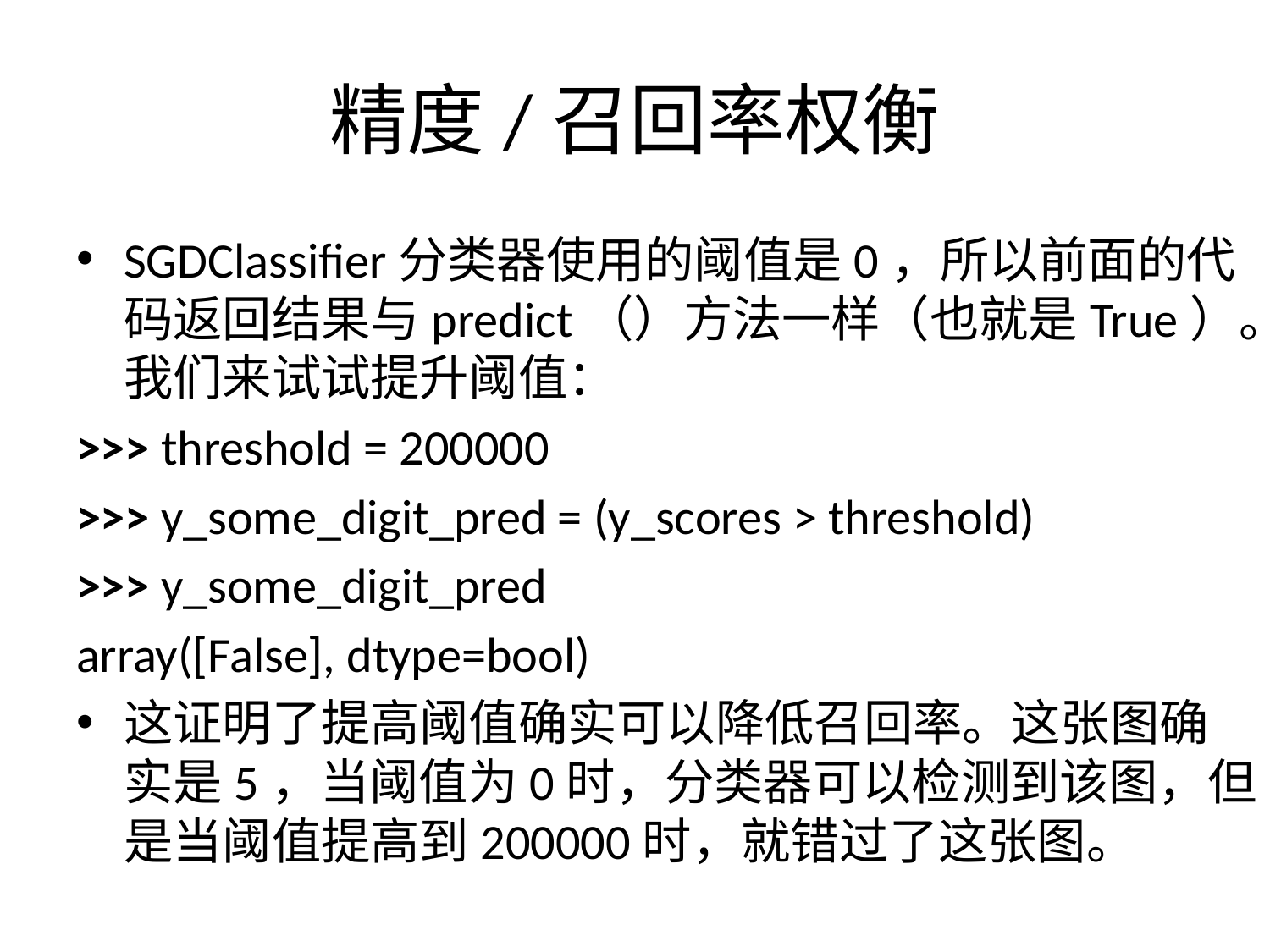

# 精度/召回率权衡
SGDClassifier分类器使用的阈值是0，所以前面的代码返回结果与predict（）方法一样（也就是True）。我们来试试提升阈值：
>>> threshold = 200000
>>> y_some_digit_pred = (y_scores > threshold)
>>> y_some_digit_pred
array([False], dtype=bool)
这证明了提高阈值确实可以降低召回率。这张图确实是5，当阈值为0时，分类器可以检测到该图，但是当阈值提高到200000时，就错过了这张图。